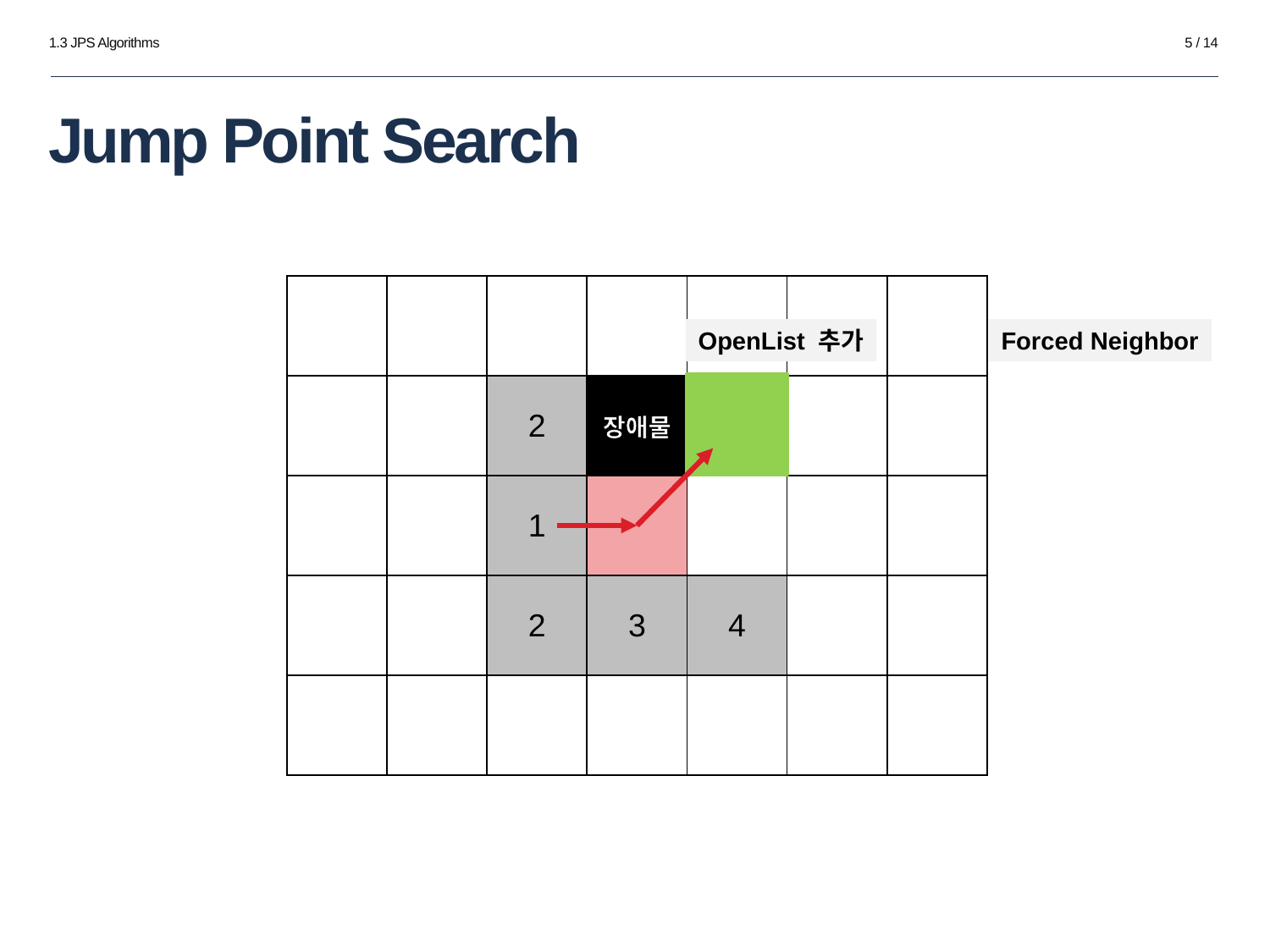

1.3 JPS Algorithms
5 / 14
# Jump Point Search
|  |  |  |  |  |  |  |
| --- | --- | --- | --- | --- | --- | --- |
|  |  | 2 | 장애물 | 4 |  |  |
|  |  | 1 |  |  |  |  |
|  |  | 2 | 3 | 4 |  |  |
|  |  |  |  |  |  |  |
OpenList 추가
Forced Neighbor